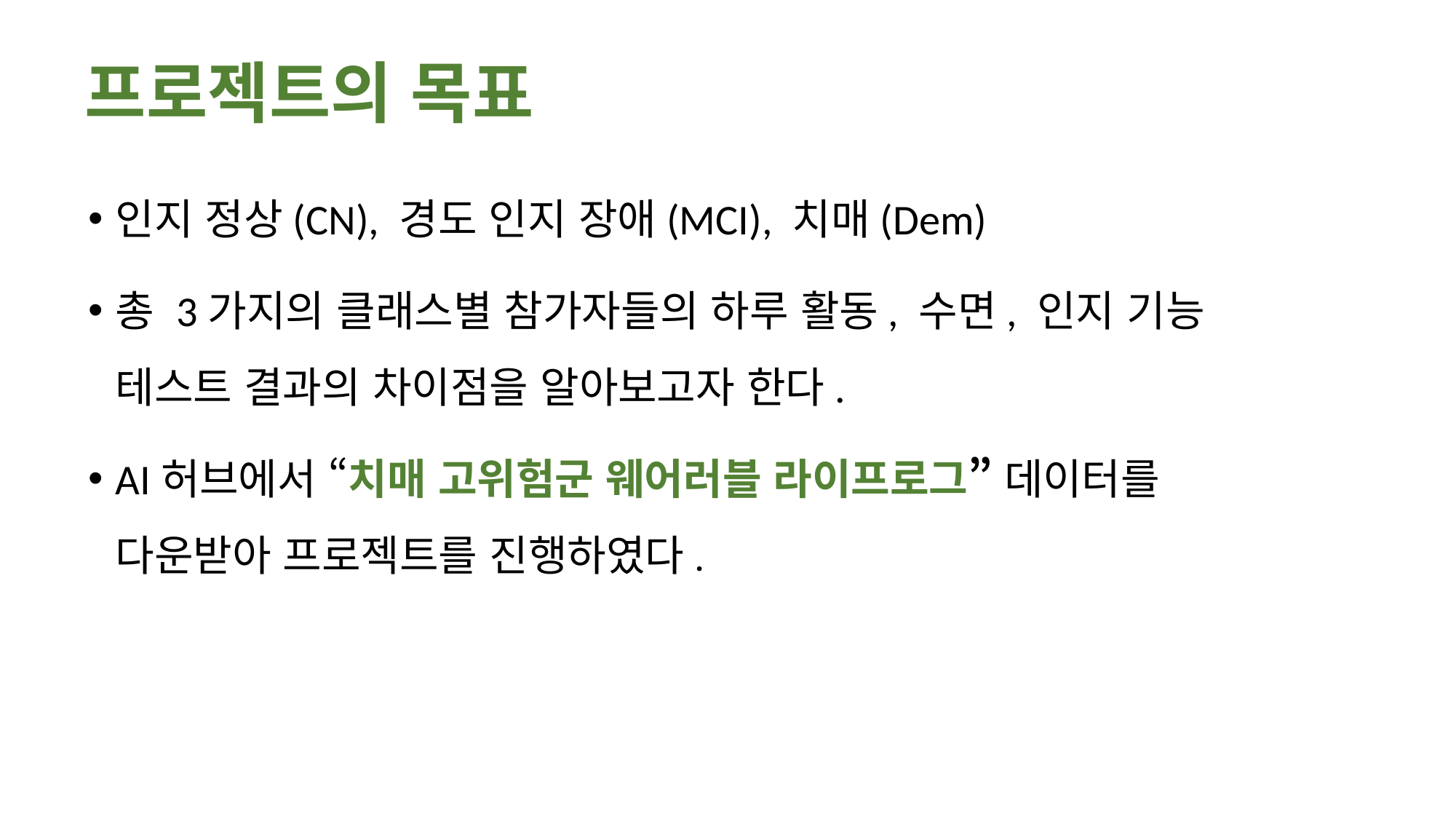

# 프로젝트의 목표
인지 정상(CN), 경도 인지 장애(MCI), 치매(Dem)
총 3가지의 클래스별 참가자들의 하루 활동, 수면, 인지 기능 테스트 결과의 차이점을 알아보고자 한다.
AI허브에서 “치매 고위험군 웨어러블 라이프로그” 데이터를 다운받아 프로젝트를 진행하였다.